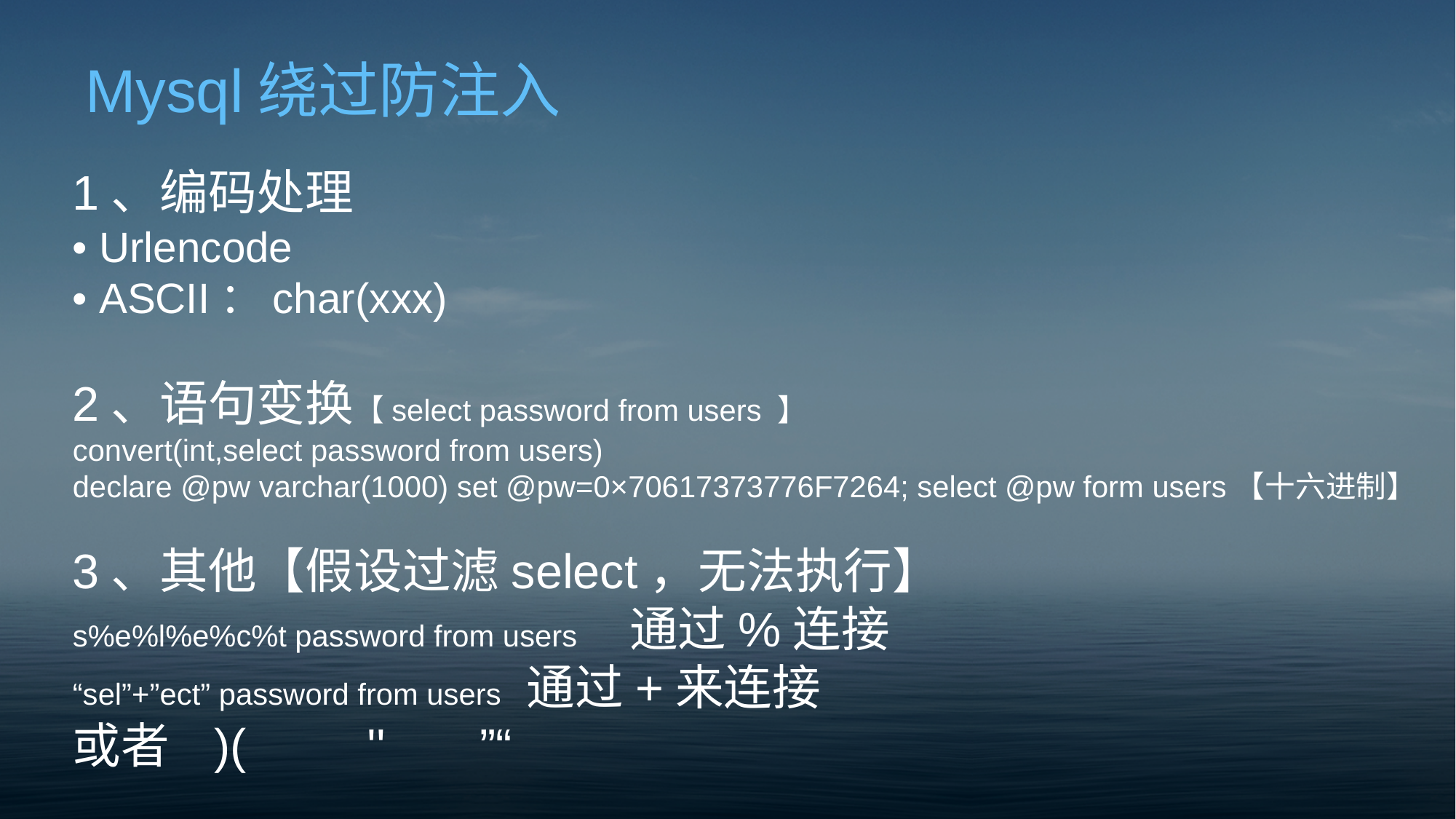

Mysql绕过防注入
1、编码处理
• Urlencode
• ASCII：char(xxx)

2、语句变换【select password from users 】
convert(int,select password from users)
declare @pw varchar(1000) set @pw=0×70617373776F7264; select @pw form users【十六进制】

3、其他【假设过滤select，无法执行】
s%e%l%e%c%t password from users   通过%连接
“sel”+”ect” password from users 通过+来连接
或者   )(         ''       ”“